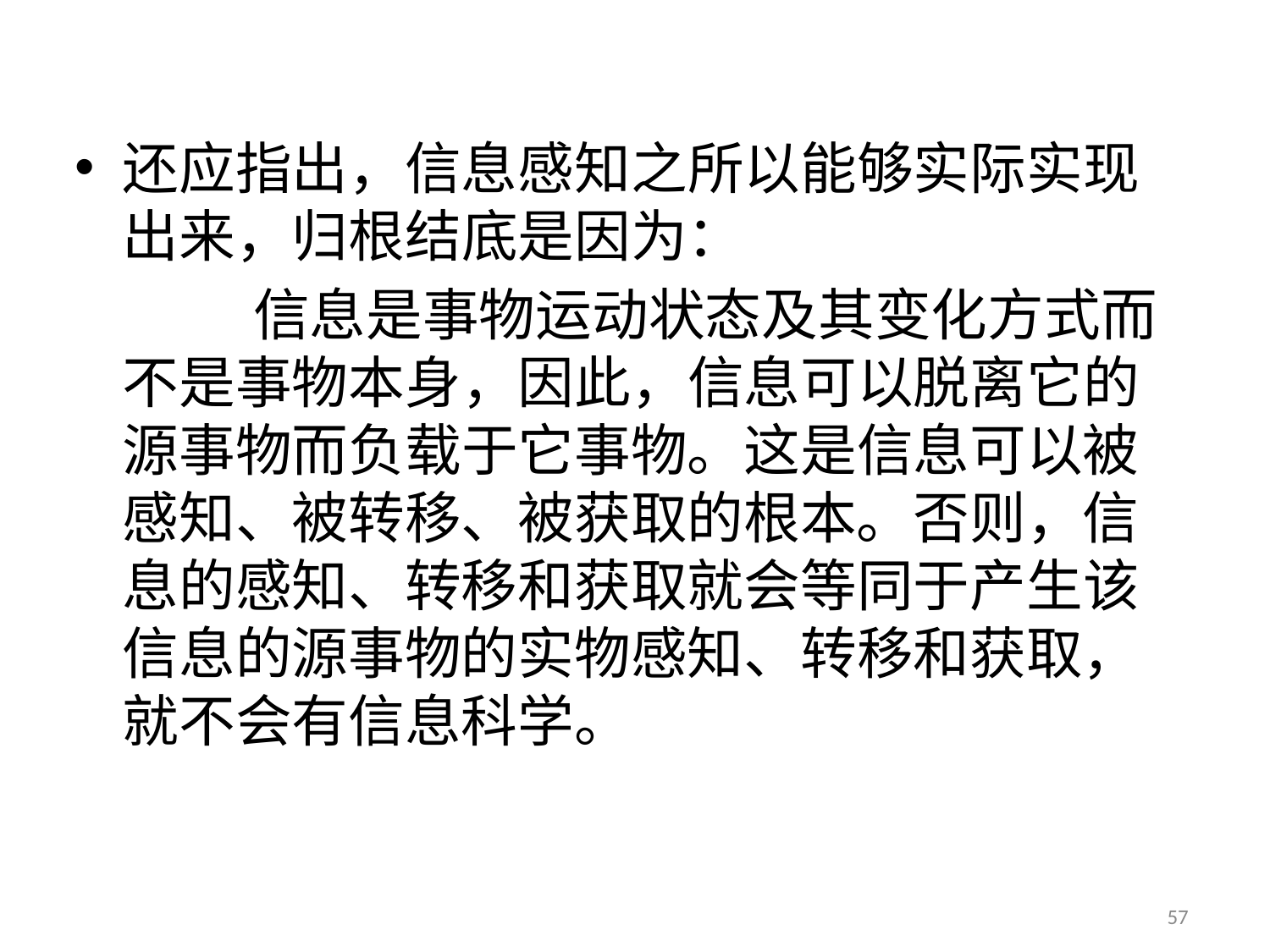

还应指出，信息感知之所以能够实际实现出来，归根结底是因为：
             信息是事物运动状态及其变化方式而不是事物本身，因此，信息可以脱离它的源事物而负载于它事物。这是信息可以被感知、被转移、被获取的根本。否则，信息的感知、转移和获取就会等同于产生该信息的源事物的实物感知、转移和获取，就不会有信息科学。
57